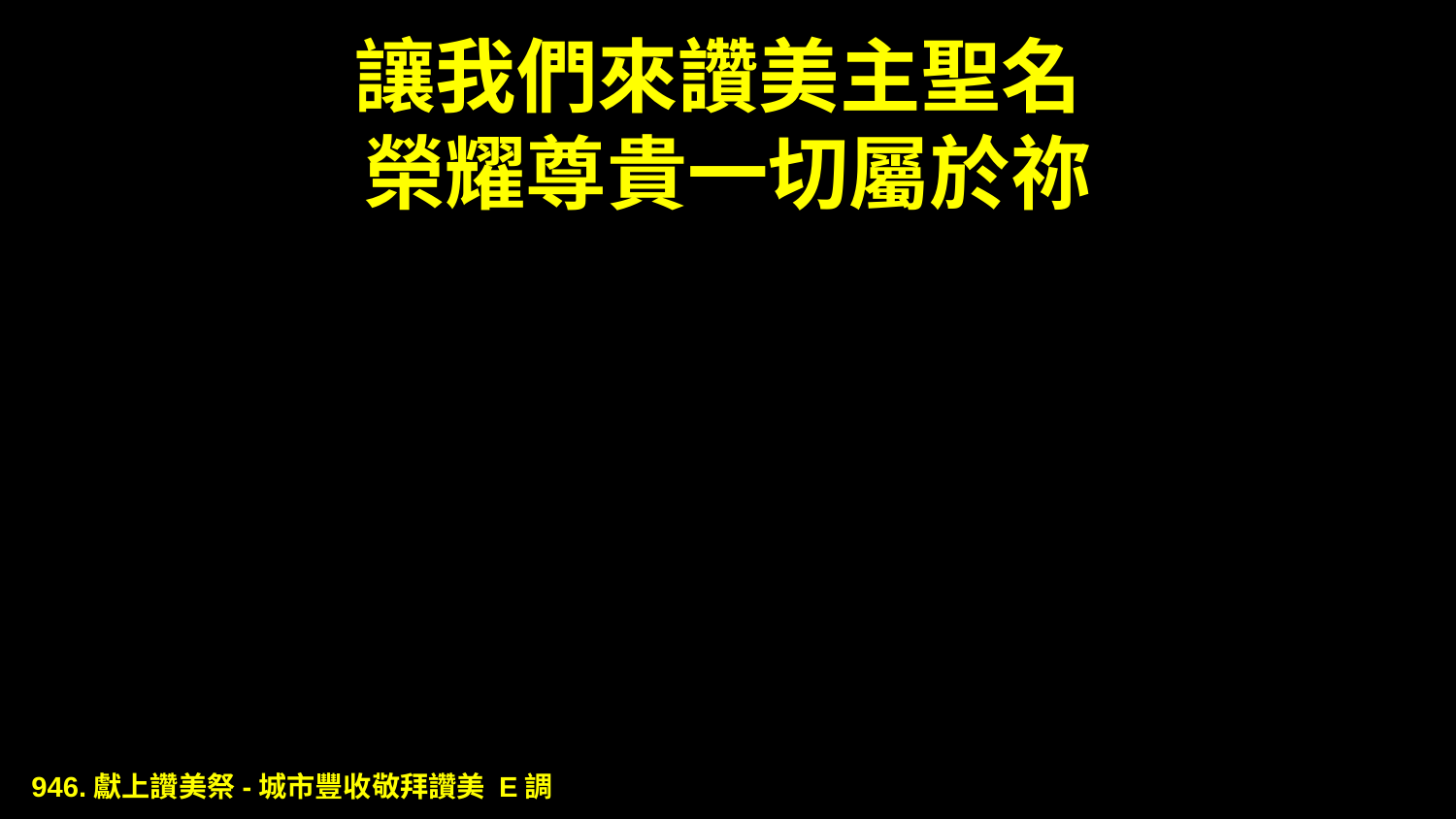

# 讓我們來讚美主聖名 榮耀尊貴一切屬於祢
946.獻上讚美祭-城市豐收敬拜讚美 E調